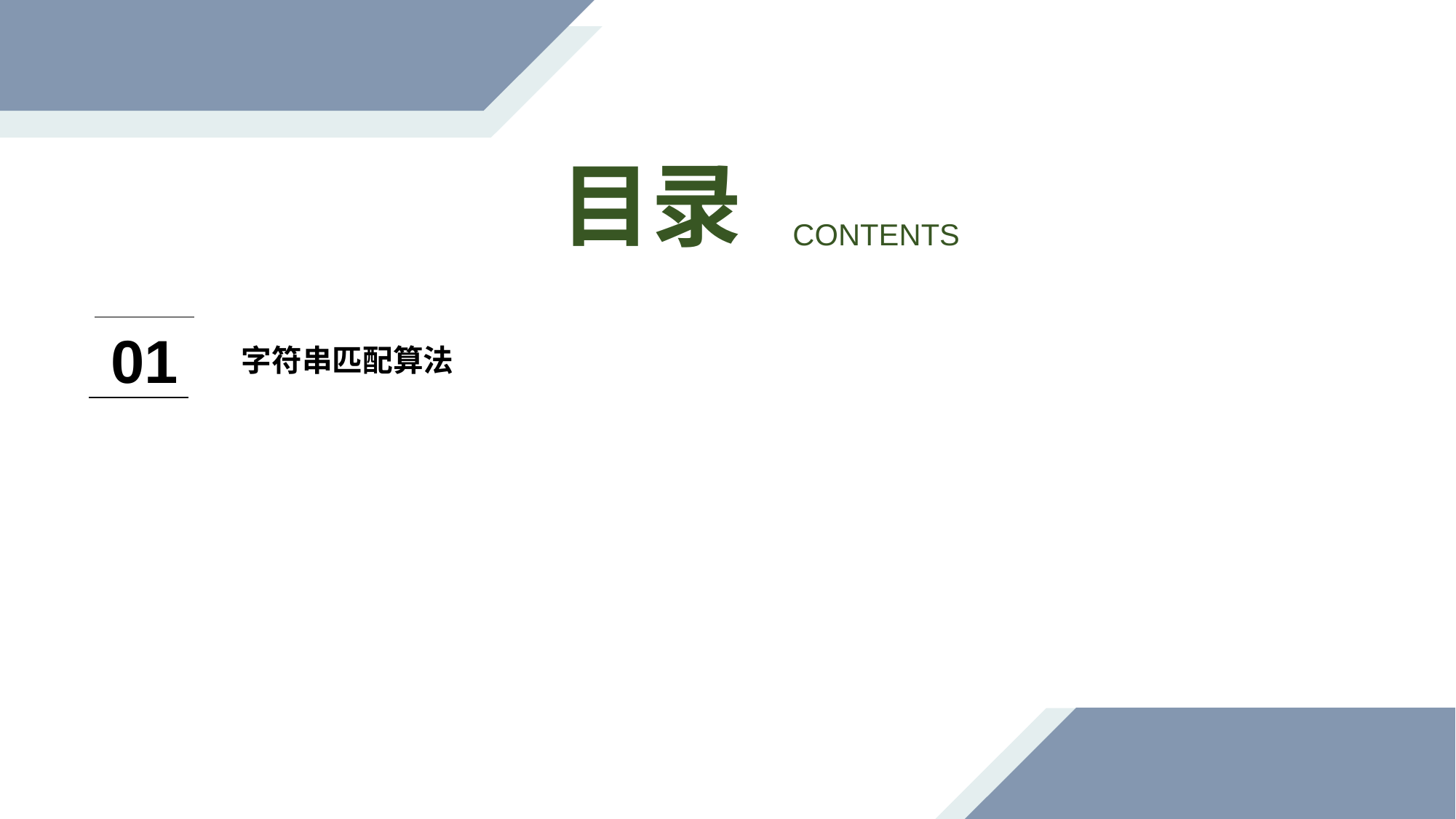

目录
 CONTENTS
01
字符串匹配算法
工作概述
Whatever is worth doing is worth doing well. Whatever is worth